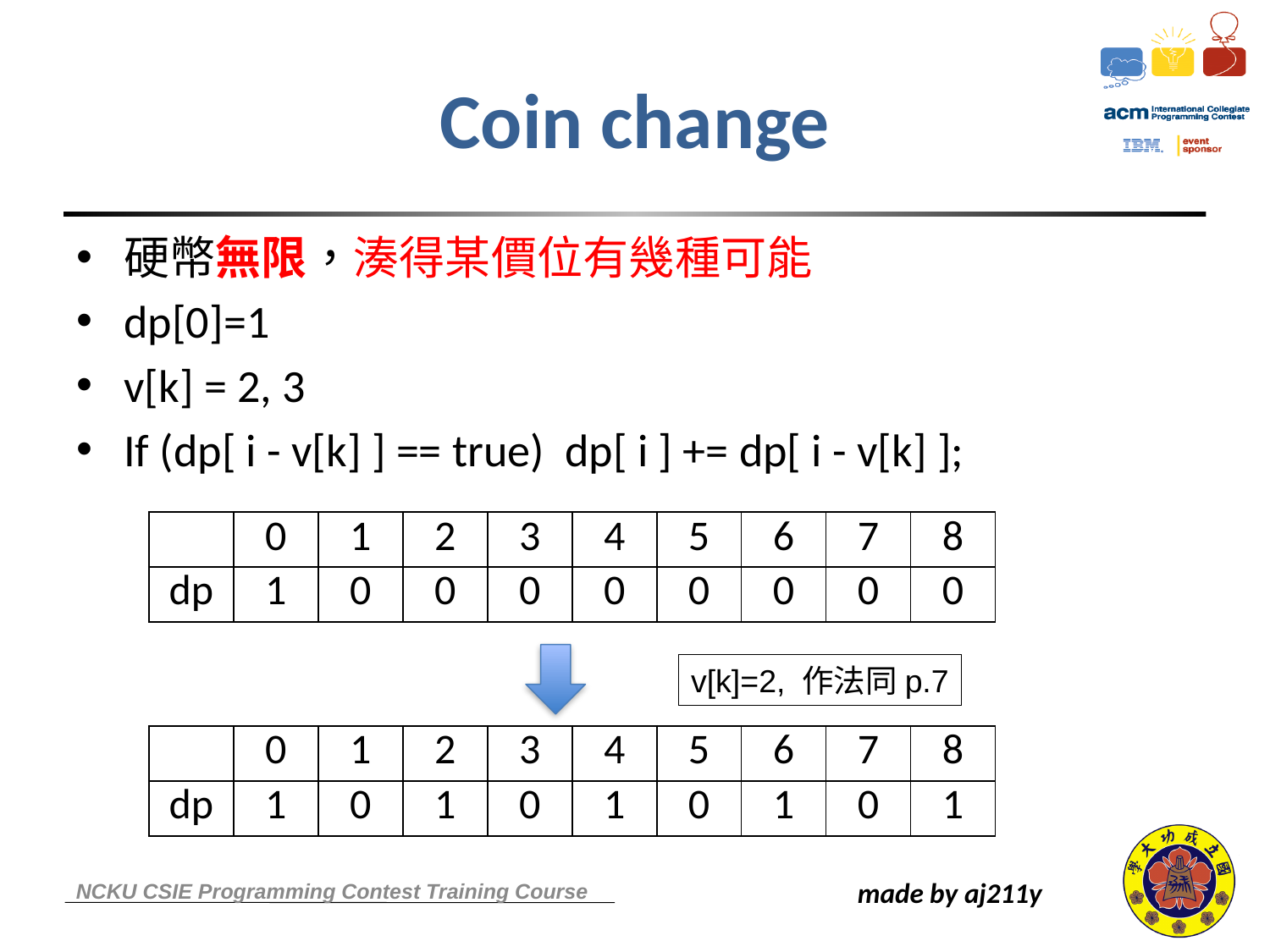

# Coin change
硬幣無限，湊得某價位有幾種可能
dp[0]=1
v[k] = 2, 3
If (dp[ i - v[k] ] == true)  dp[ i ] += dp[ i - v[k] ];
|  | 0 | 1 | 2 | 3 | 4 | 5 | 6 | 7 | 8 |
| --- | --- | --- | --- | --- | --- | --- | --- | --- | --- |
| dp | 1 | 0 | 0 | 0 | 0 | 0 | 0 | 0 | 0 |

v[k]=2, 作法同p.7
|  | 0 | 1 | 2 | 3 | 4 | 5 | 6 | 7 | 8 |
| --- | --- | --- | --- | --- | --- | --- | --- | --- | --- |
| dp | 1 | 0 | 1 | 0 | 1 | 0 | 1 | 0 | 1 |